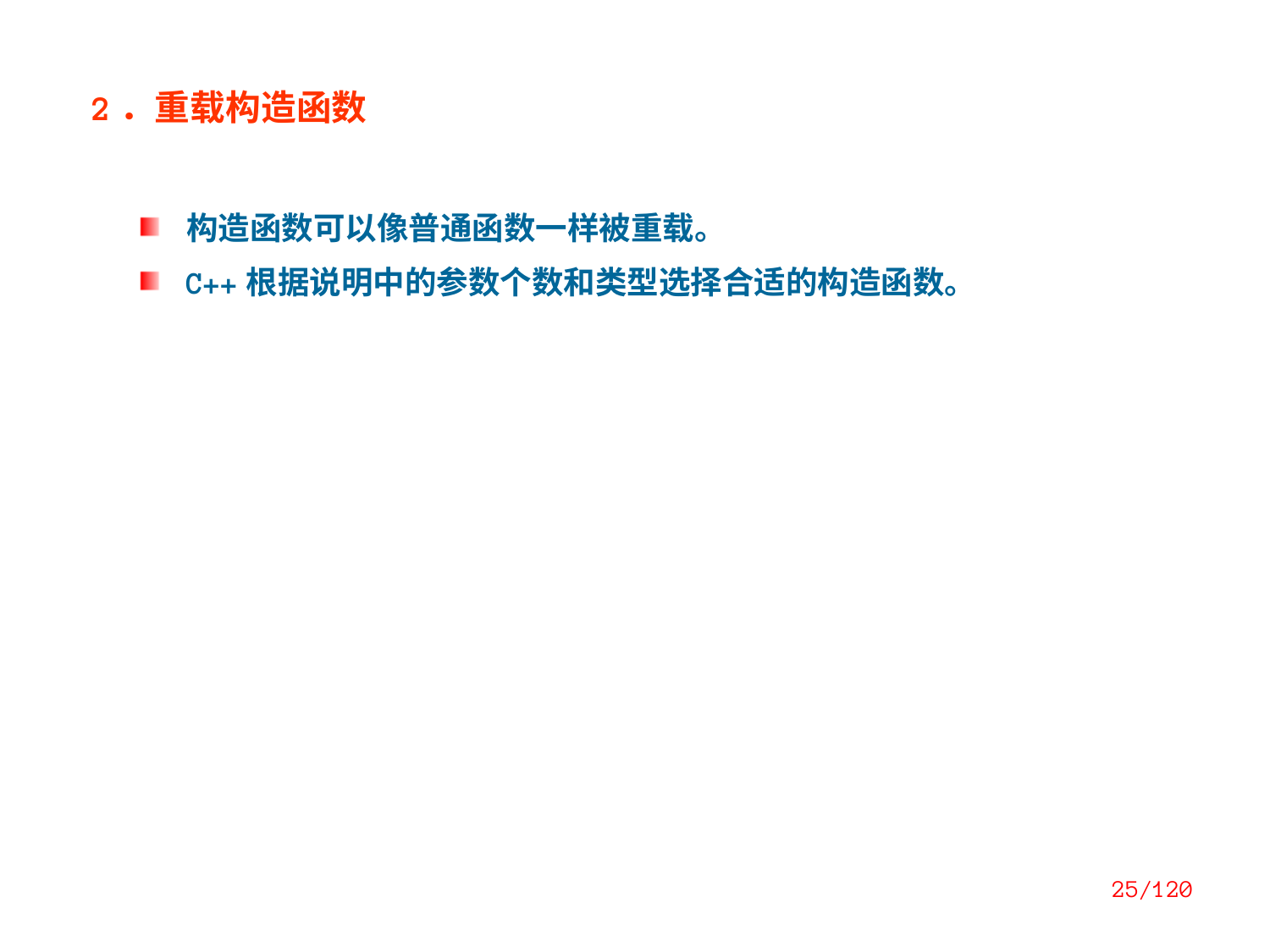

2．重载构造函数
构造函数可以像普通函数一样被重载。
C++根据说明中的参数个数和类型选择合适的构造函数。
25/120